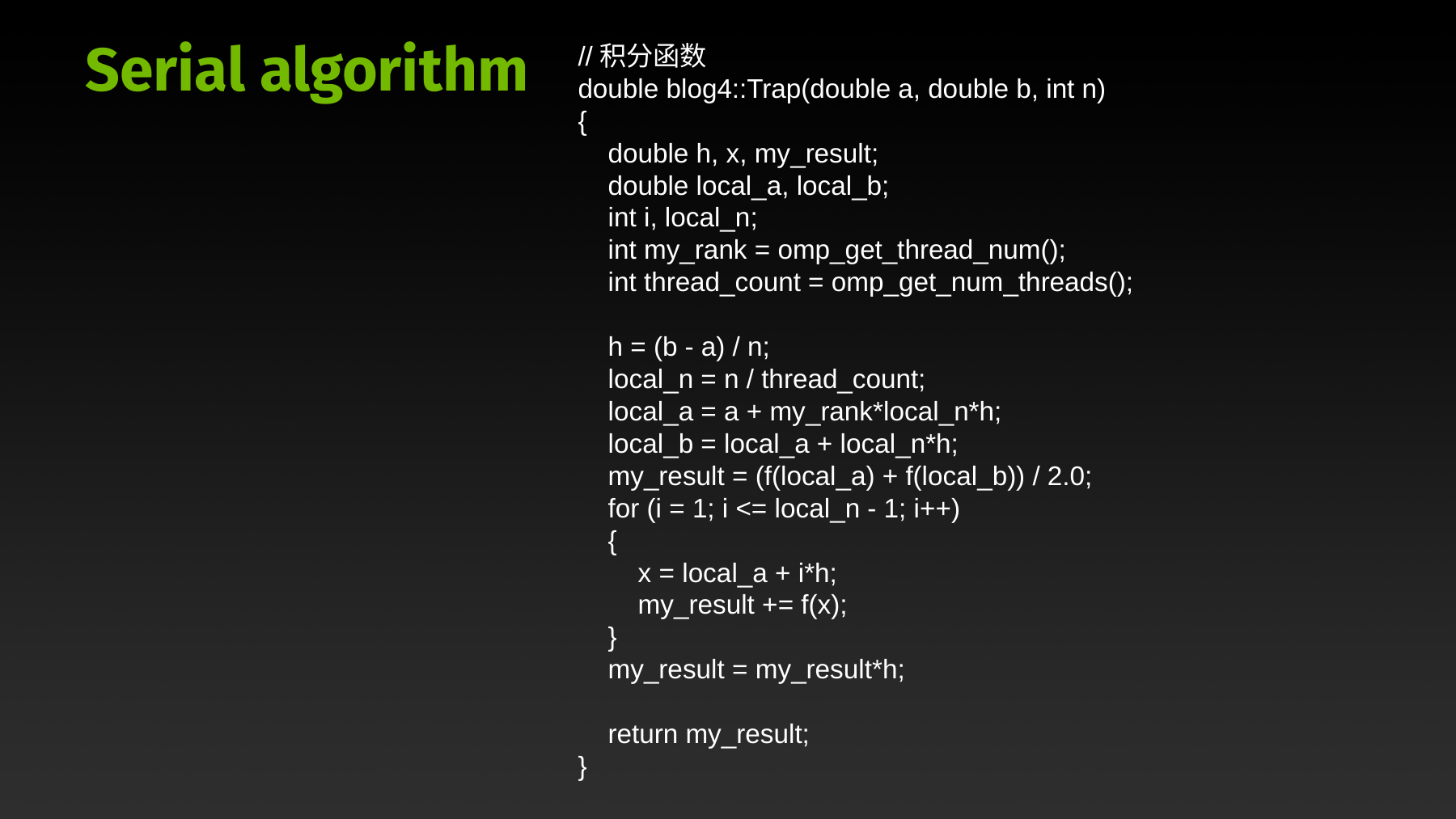

# Serial algorithm
//积分函数
double blog4::Trap(double a, double b, int n)
{
    double h, x, my_result;
    double local_a, local_b;
    int i, local_n;
    int my_rank = omp_get_thread_num();
    int thread_count = omp_get_num_threads();

    h = (b - a) / n;
    local_n = n / thread_count;
    local_a = a + my_rank*local_n*h;
    local_b = local_a + local_n*h;
    my_result = (f(local_a) + f(local_b)) / 2.0;
    for (i = 1; i <= local_n - 1; i++)
    {
        x = local_a + i*h;
        my_result += f(x);
    }
    my_result = my_result*h;

    return my_result;
}